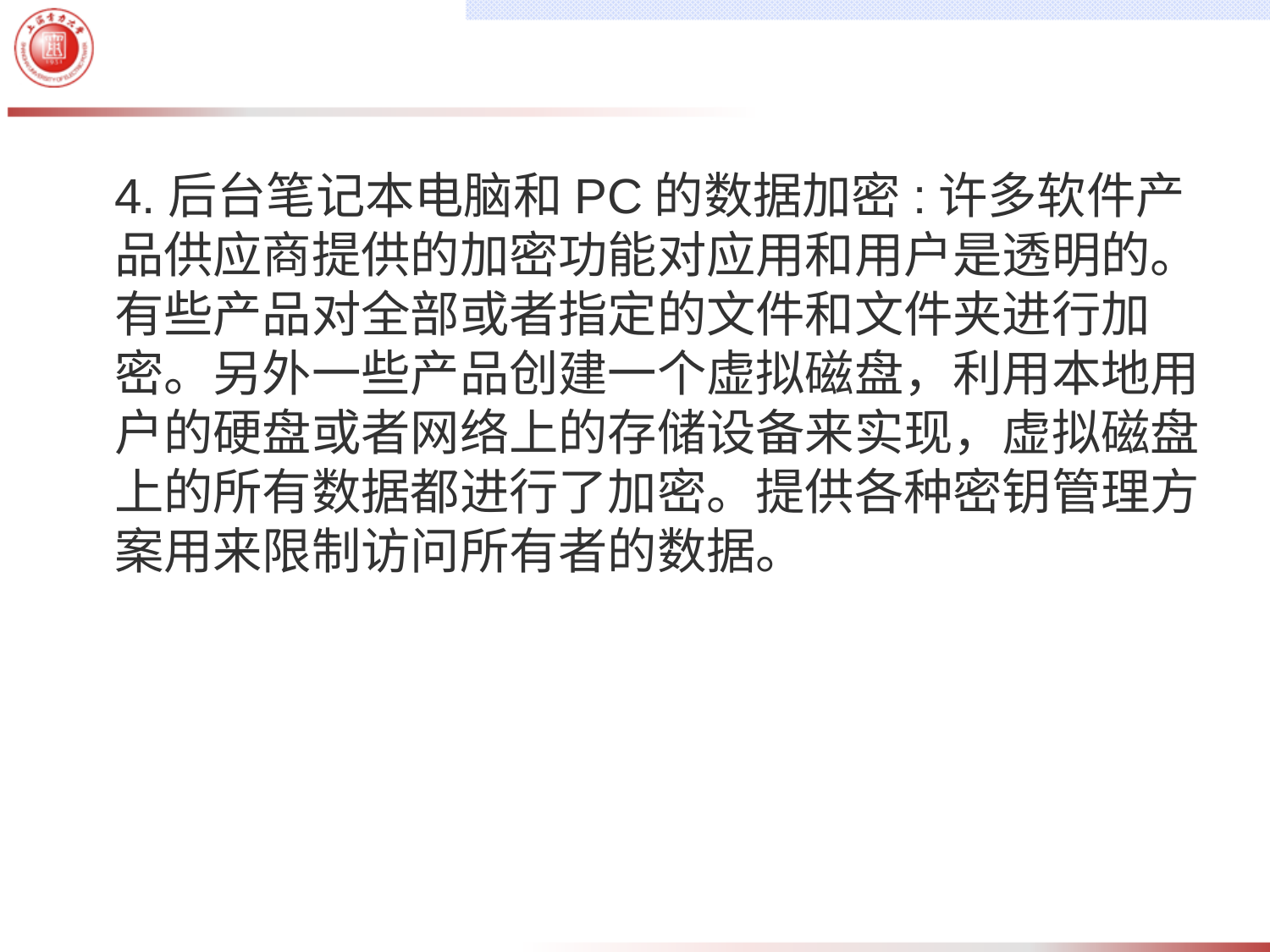

4.后台笔记本电脑和PC的数据加密:许多软件产品供应商提供的加密功能对应用和用户是透明的。有些产品对全部或者指定的文件和文件夹进行加密。另外一些产品创建一个虚拟磁盘，利用本地用户的硬盘或者网络上的存储设备来实现，虚拟磁盘上的所有数据都进行了加密。提供各种密钥管理方案用来限制访问所有者的数据。